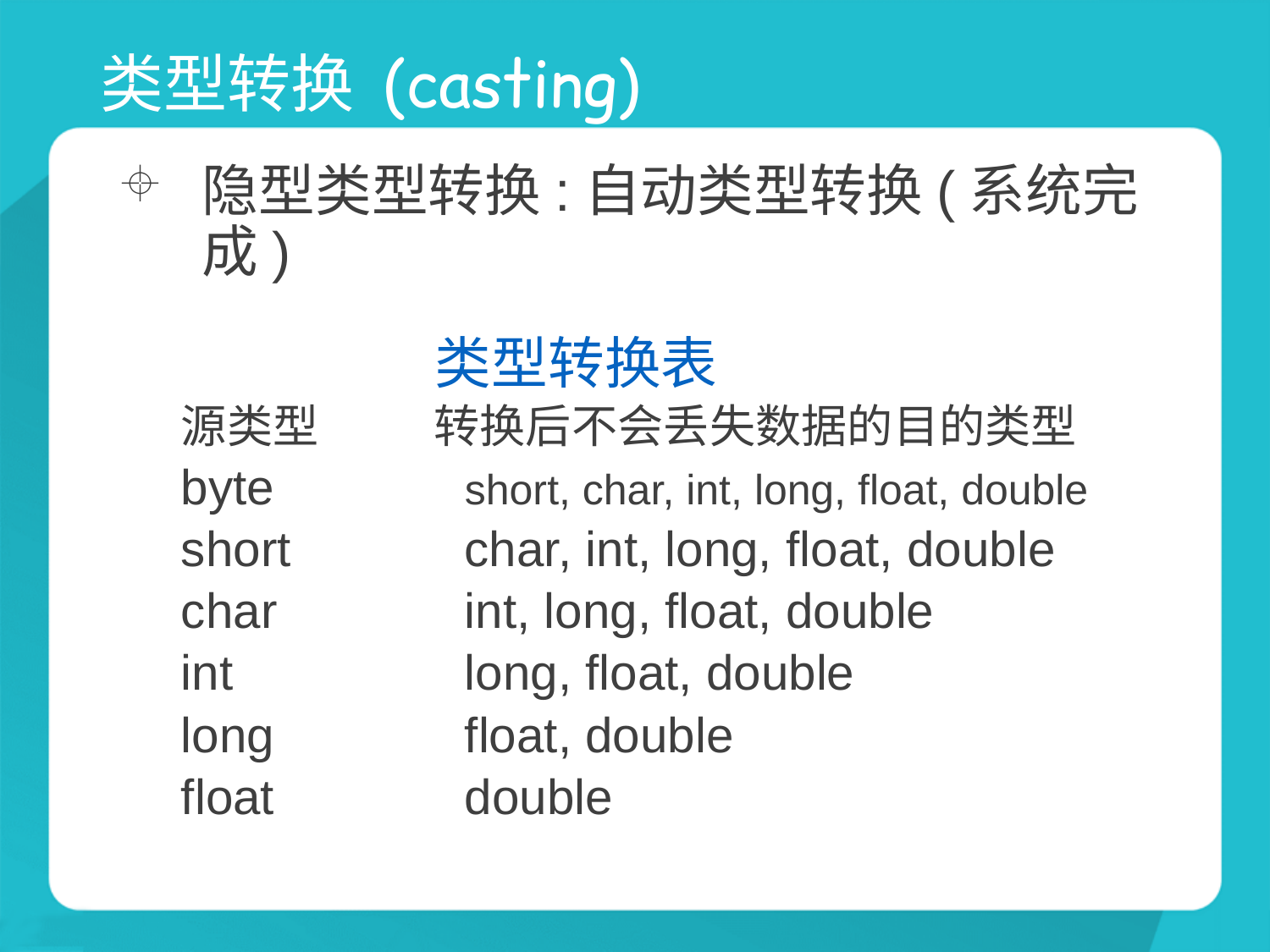

# 类型转换 (casting)
隐型类型转换:自动类型转换(系统完成)
		类型转换表
源类型	     转换后不会丢失数据的目的类型
byte	      short, char, int, long, float, double
short	      char, int, long, float, double
char	      int, long, float, double
int		      long, float, double
long	      float, double
float	      double